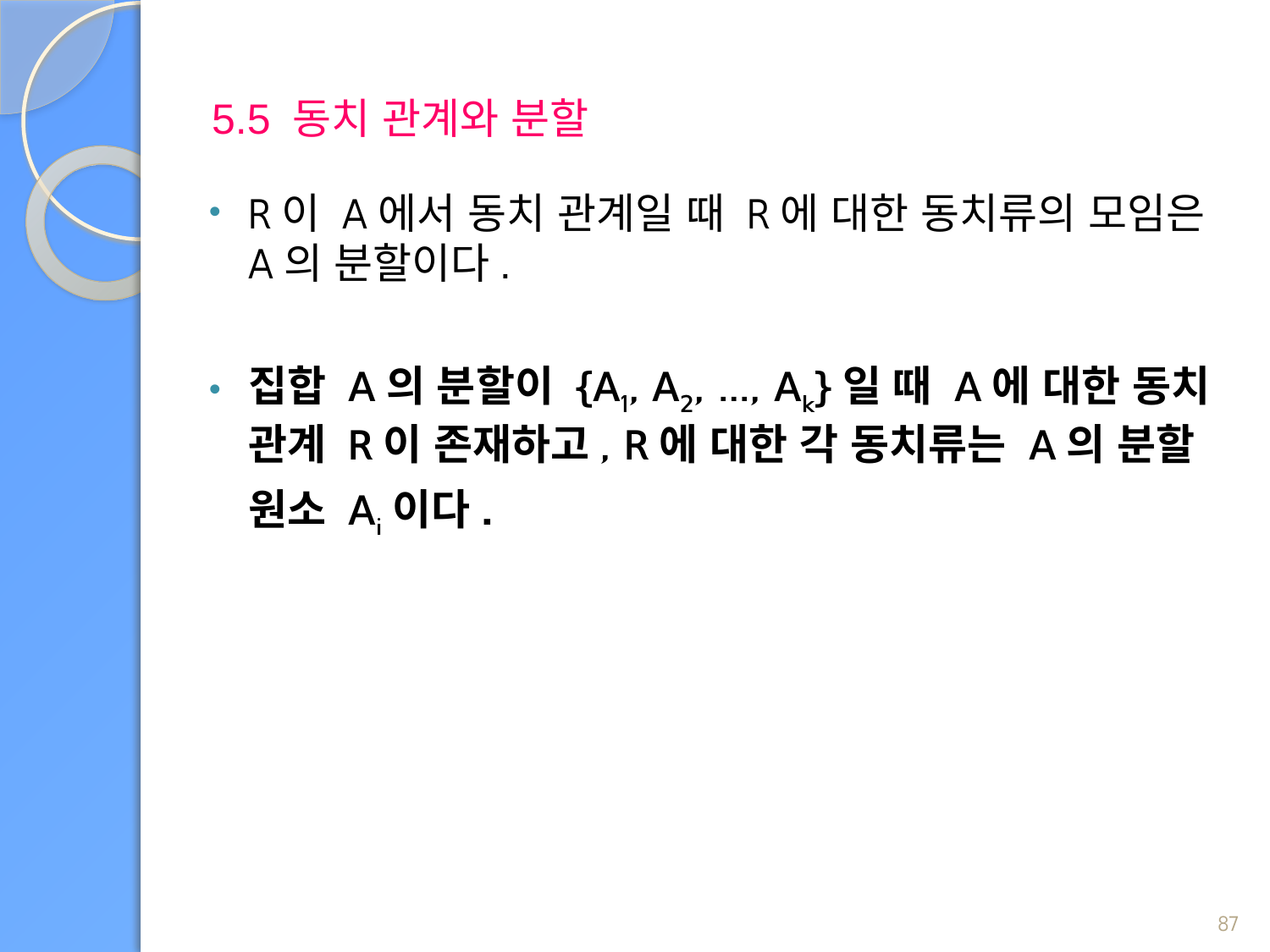

# 5.5 동치 관계와 분할
R이 A에서 동치 관계일 때 R에 대한 동치류의 모임은 A의 분할이다.

집합 A의 분할이 {A1, A2, …, Ak}일 때 A에 대한 동치 관계 R이 존재하고, R에 대한 각 동치류는 A의 분할 원소 Ai이다.

87